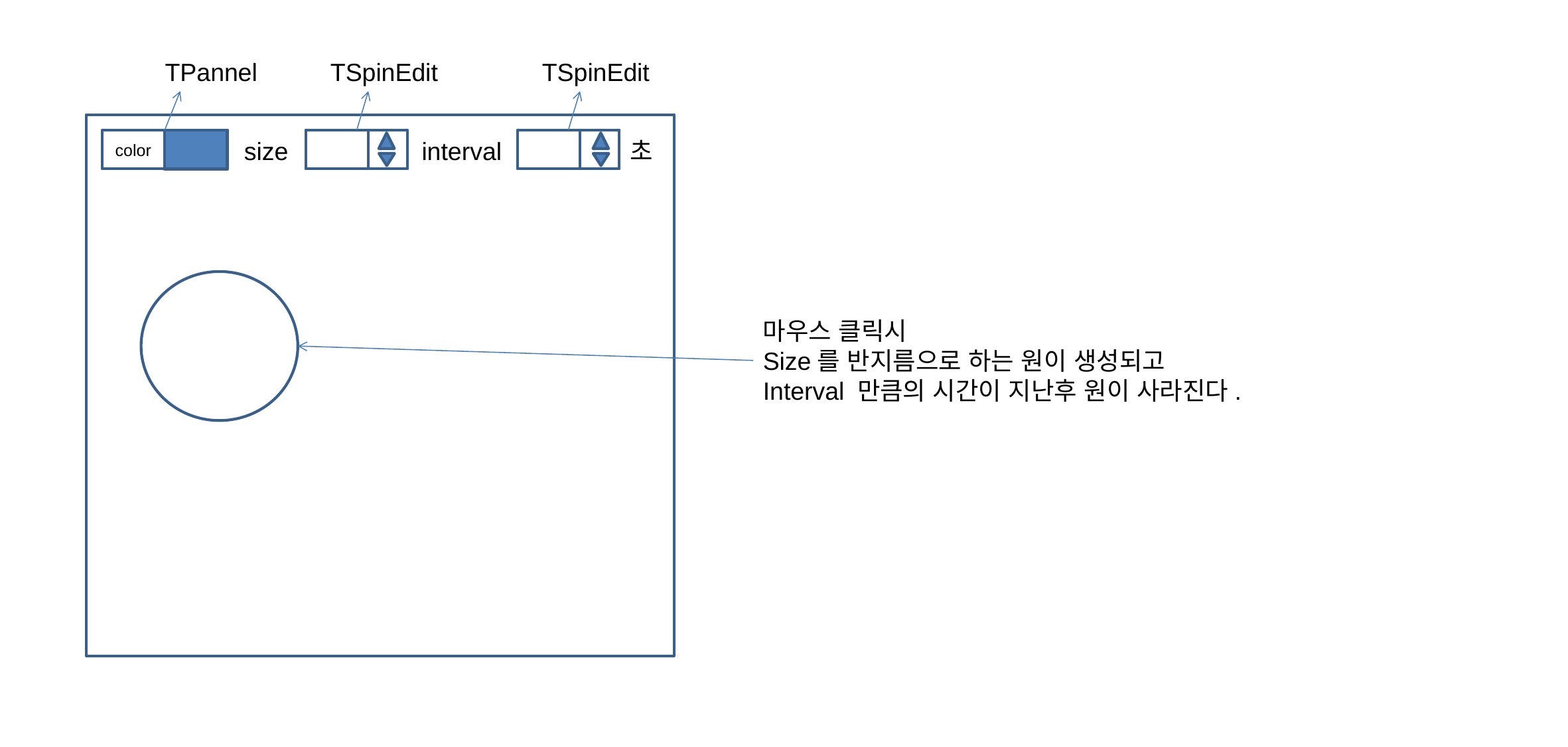

TPannel
TSpinEdit
TSpinEdit

color

size

interval
초

마우스 클릭시
Size를 반지름으로 하는 원이 생성되고
Interval 만큼의 시간이 지난후 원이 사라진다.